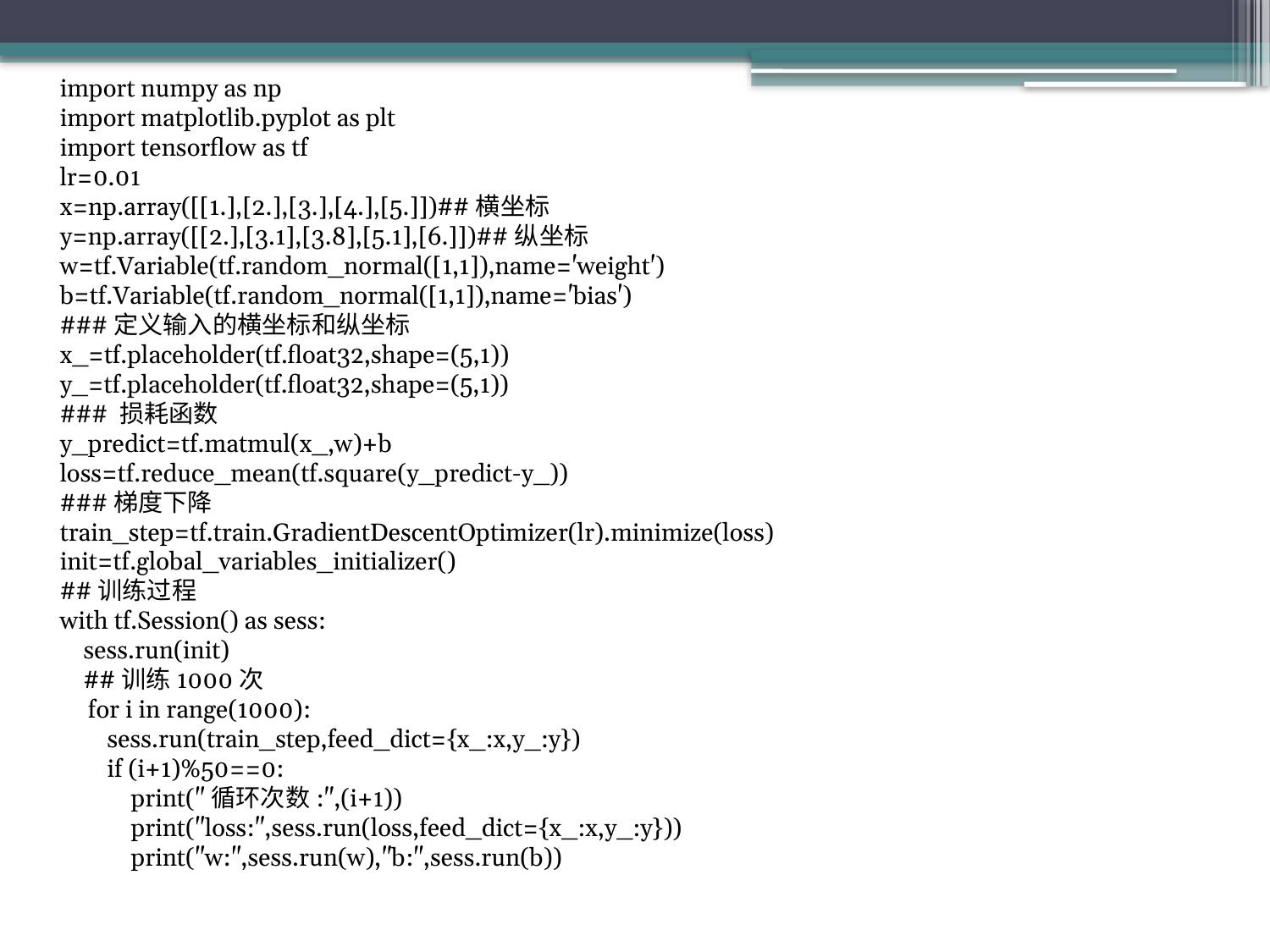

import numpy as np
import matplotlib.pyplot as plt
import tensorflow as tf
lr=0.01
x=np.array([[1.],[2.],[3.],[4.],[5.]])##横坐标
y=np.array([[2.],[3.1],[3.8],[5.1],[6.]])##纵坐标
w=tf.Variable(tf.random_normal([1,1]),name='weight')
b=tf.Variable(tf.random_normal([1,1]),name='bias')
###定义输入的横坐标和纵坐标
x_=tf.placeholder(tf.float32,shape=(5,1))
y_=tf.placeholder(tf.float32,shape=(5,1))
### 损耗函数
y_predict=tf.matmul(x_,w)+b
loss=tf.reduce_mean(tf.square(y_predict-y_))
###梯度下降
train_step=tf.train.GradientDescentOptimizer(lr).minimize(loss)
init=tf.global_variables_initializer()
##训练过程
with tf.Session() as sess:
    sess.run(init)
    ##训练1000次
    for i in range(1000):
        sess.run(train_step,feed_dict={x_:x,y_:y})
        if (i+1)%50==0:
            print("循环次数:",(i+1))
            print("loss:",sess.run(loss,feed_dict={x_:x,y_:y}))
            print("w:",sess.run(w),"b:",sess.run(b))